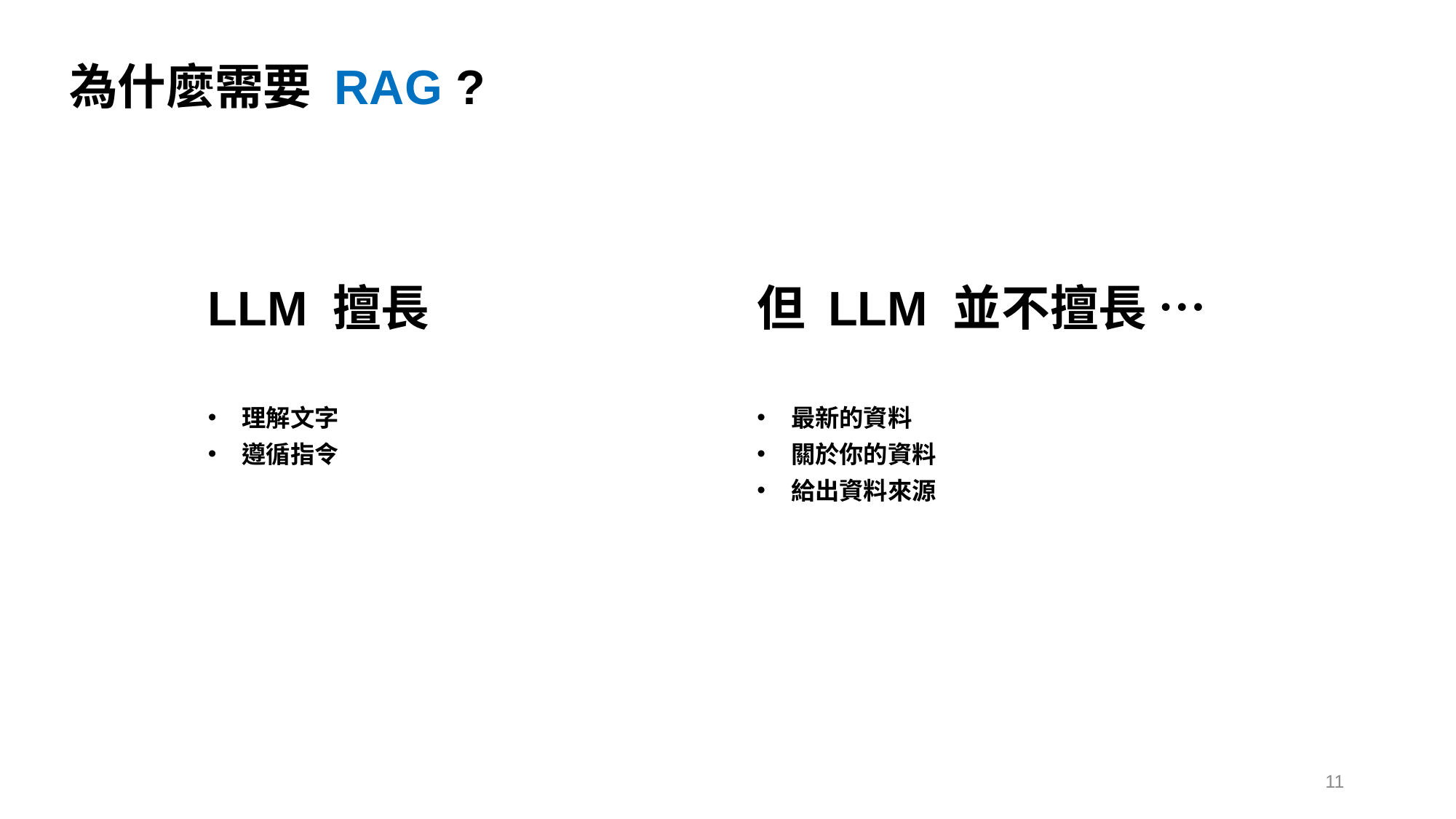

為什麼需要 RAG ?
LLM 擅長
但 LLM 並不擅長 …
最新的資料
關於你的資料
給出資料來源
理解文字
遵循指令
11